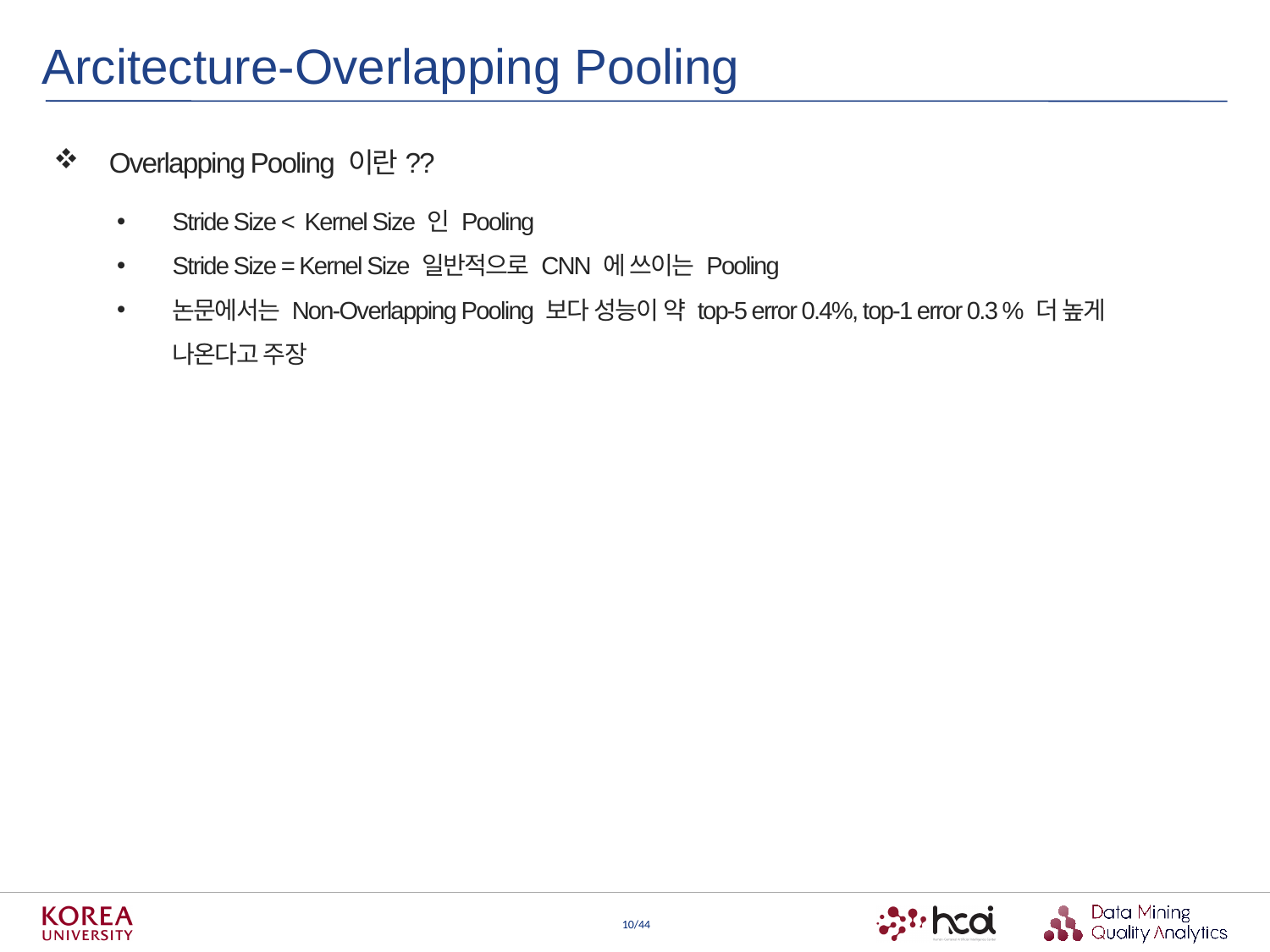

Arcitecture-Overlapping Pooling
Overlapping Pooling 이란??
Stride Size <  Kernel Size 인 Pooling
Stride Size = Kernel Size 일반적으로 CNN 에 쓰이는 Pooling
논문에서는 Non-Overlapping Pooling 보다 성능이 약 top-5 error 0.4%, top-1 error 0.3 % 더 높게 나온다고 주장